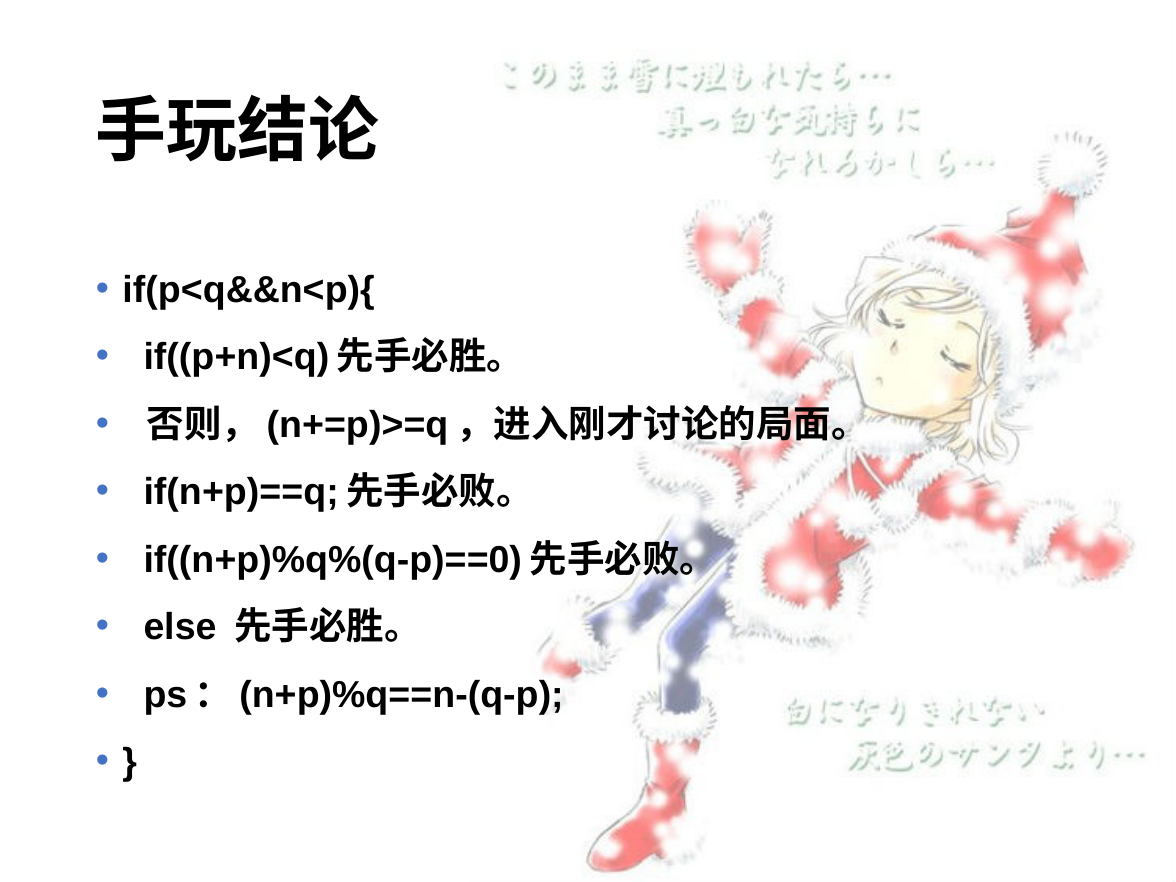

# 手玩结论
if(p<q&&n<p){
  if((p+n)<q)先手必胜。
  否则，(n+=p)>=q，进入刚才讨论的局面。
  if(n+p)==q;先手必败。
  if((n+p)%q%(q-p)==0)先手必败。
  else 先手必胜。
  ps：(n+p)%q==n-(q-p);
}